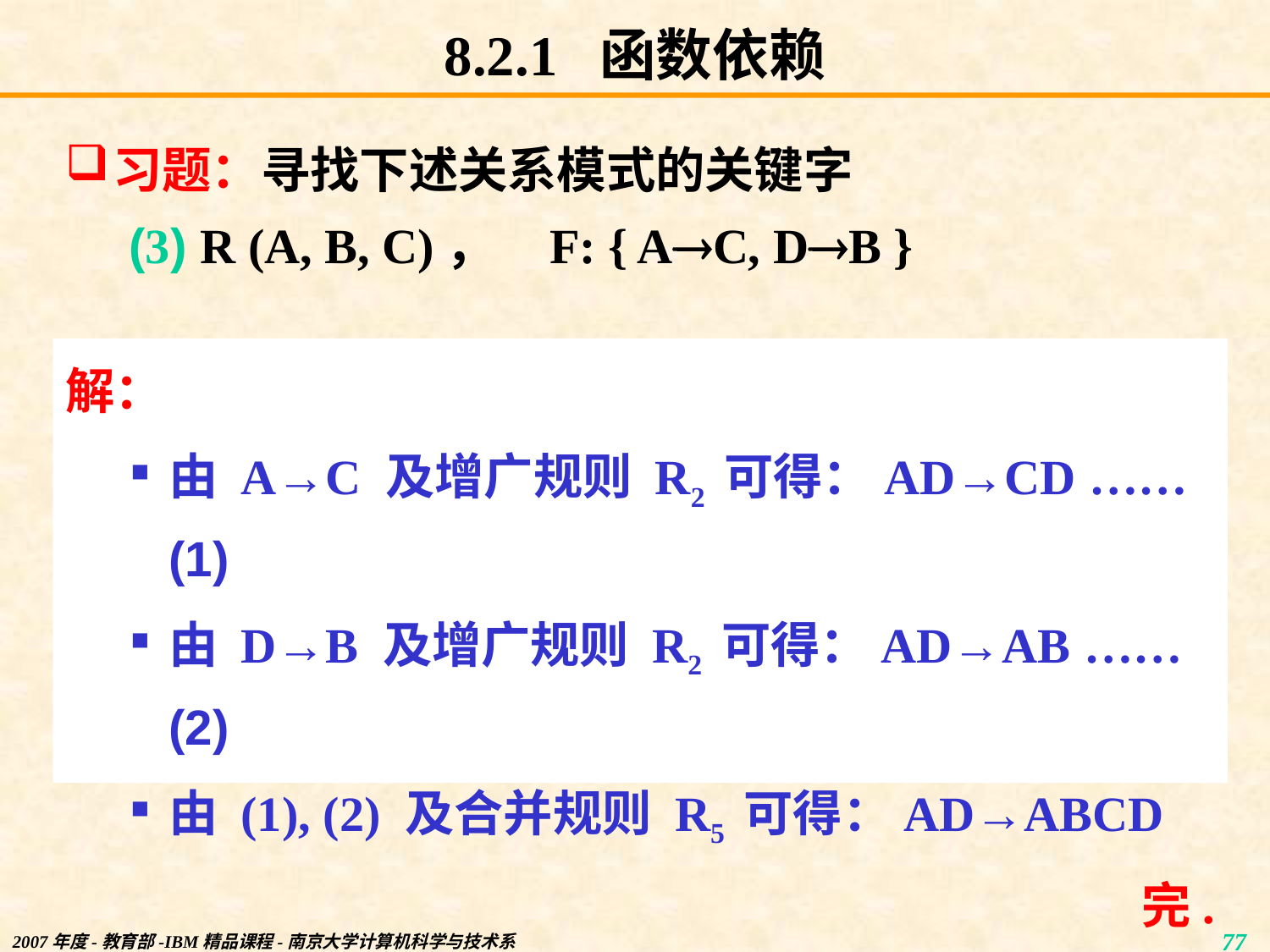

# 8.2.1  函数依赖
习题：寻找下述关系模式的关键字
(3) R (A, B, C)，	F: { A→C, D→B }
解：
由 A→C 及增广规则 R2 可得：AD→CD ……(1)
由 D→B 及增广规则 R2 可得：AD→AB ……(2)
由 (1), (2) 及合并规则 R5 可得：AD→ABCD
完.
77
2007年度-教育部-IBM精品课程-南京大学计算机科学与技术系